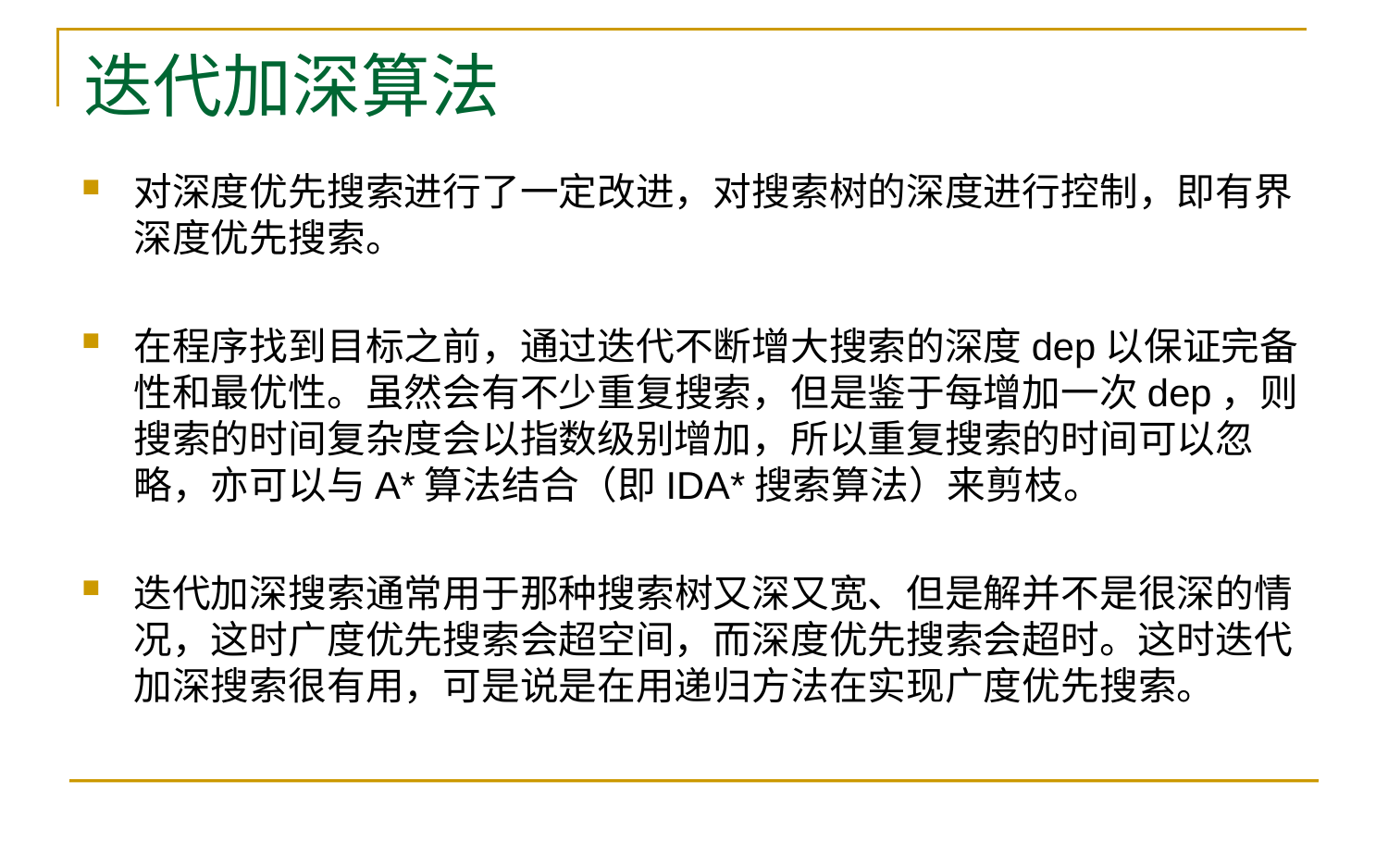

# 迭代加深算法
对深度优先搜索进行了一定改进，对搜索树的深度进行控制，即有界深度优先搜索。

在程序找到目标之前，通过迭代不断增大搜索的深度dep以保证完备性和最优性。虽然会有不少重复搜索，但是鉴于每增加一次dep，则搜索的时间复杂度会以指数级别增加，所以重复搜索的时间可以忽略，亦可以与A*算法结合（即IDA*搜索算法）来剪枝。

迭代加深搜索通常用于那种搜索树又深又宽、但是解并不是很深的情况，这时广度优先搜索会超空间，而深度优先搜索会超时。这时迭代加深搜索很有用，可是说是在用递归方法在实现广度优先搜索。